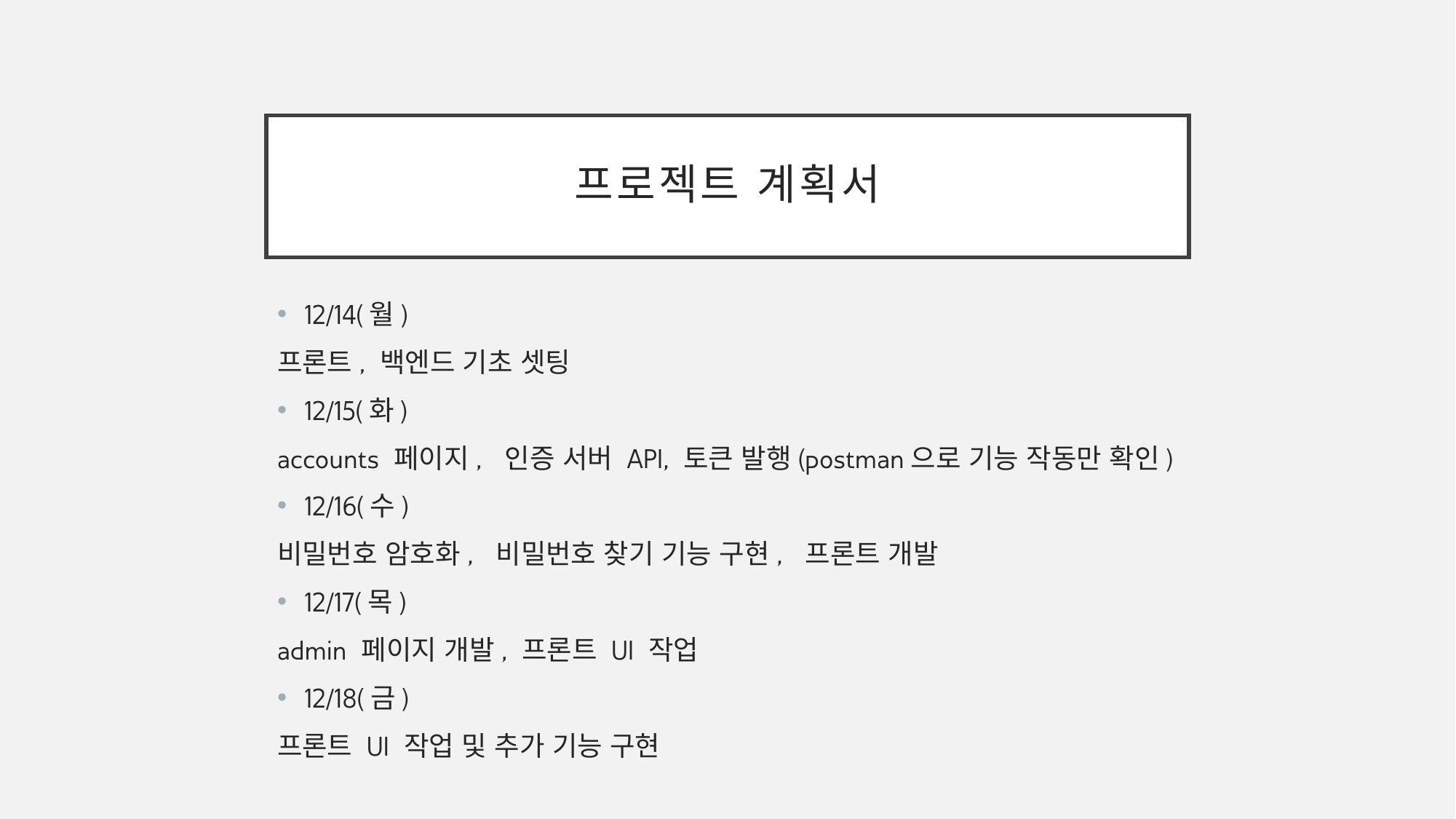

# 프로젝트 계획서
12/14(월)
프론트, 백엔드 기초 셋팅
12/15(화)
accounts 페이지,  인증 서버 API, 토큰 발행(postman으로 기능 작동만 확인)
12/16(수)
비밀번호 암호화,  비밀번호 찾기 기능 구현,  프론트 개발
12/17(목)
admin 페이지 개발, 프론트 UI 작업
12/18(금)
프론트 UI 작업 및 추가 기능 구현